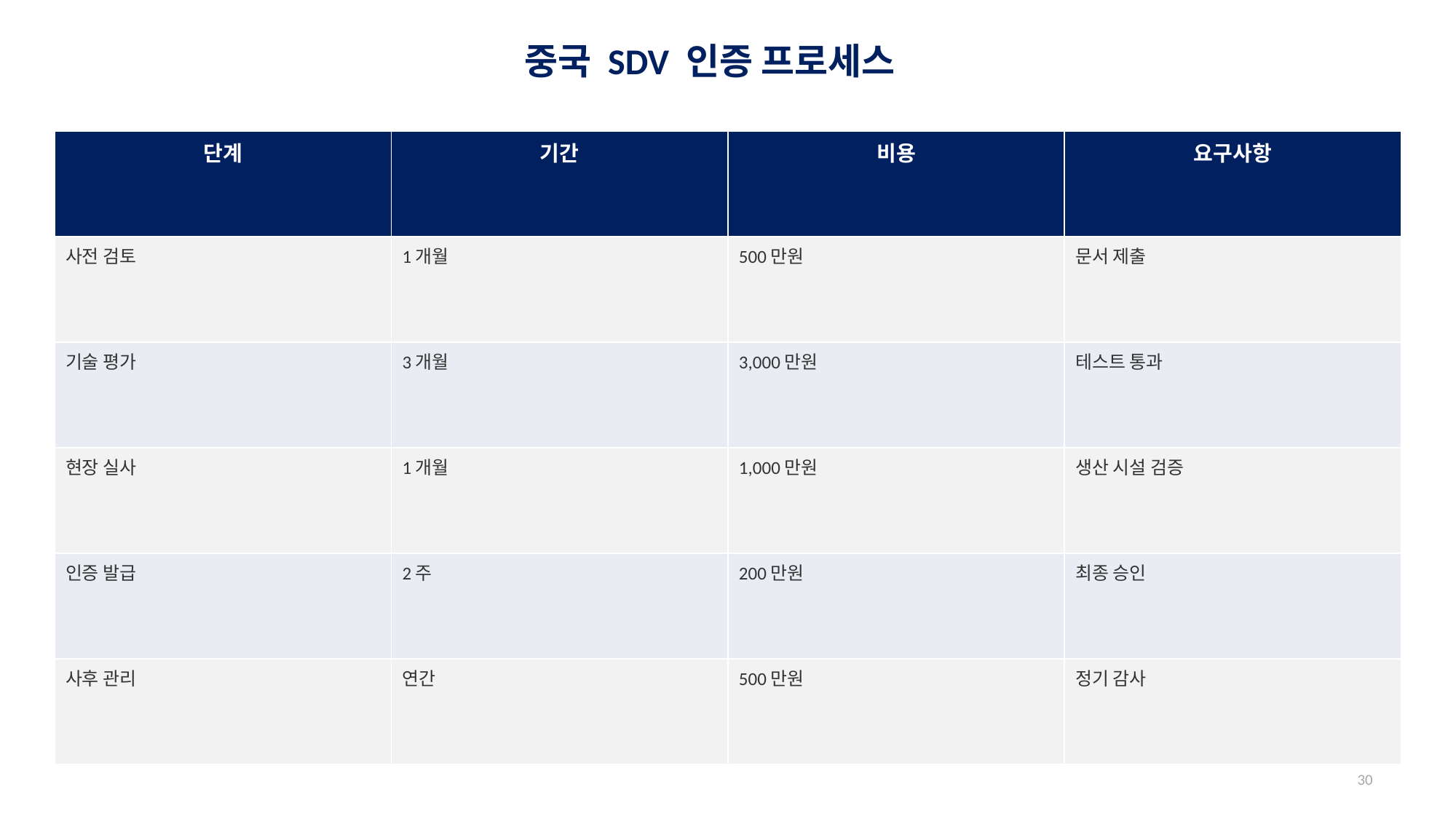

중국 SDV 인증 프로세스
#
| 단계 | 기간 | 비용 | 요구사항 |
| --- | --- | --- | --- |
| 사전 검토 | 1개월 | 500만원 | 문서 제출 |
| 기술 평가 | 3개월 | 3,000만원 | 테스트 통과 |
| 현장 실사 | 1개월 | 1,000만원 | 생산 시설 검증 |
| 인증 발급 | 2주 | 200만원 | 최종 승인 |
| 사후 관리 | 연간 | 500만원 | 정기 감사 |
30